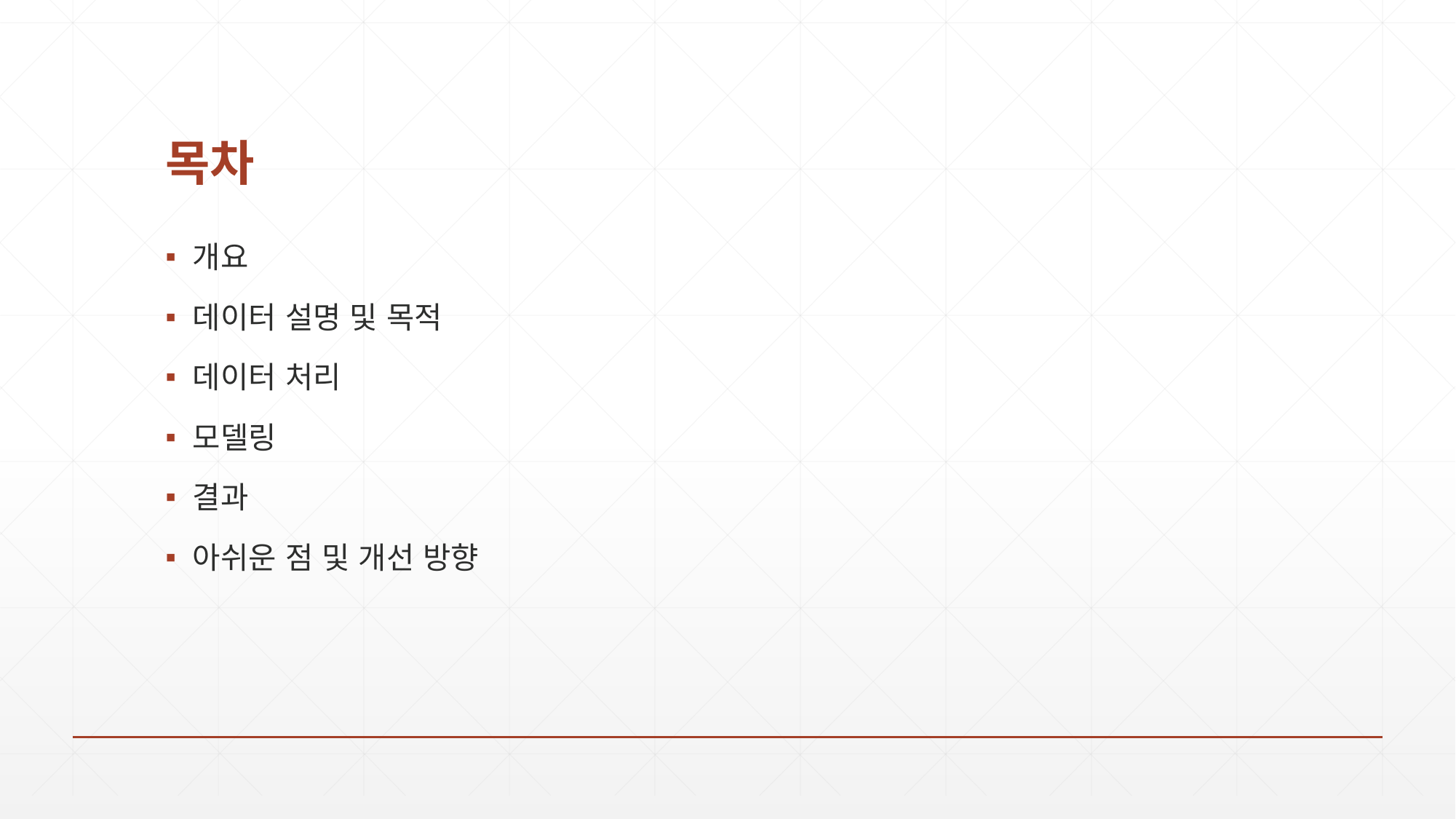

# 목차
개요
데이터 설명 및 목적
데이터 처리
모델링
결과
아쉬운 점 및 개선 방향